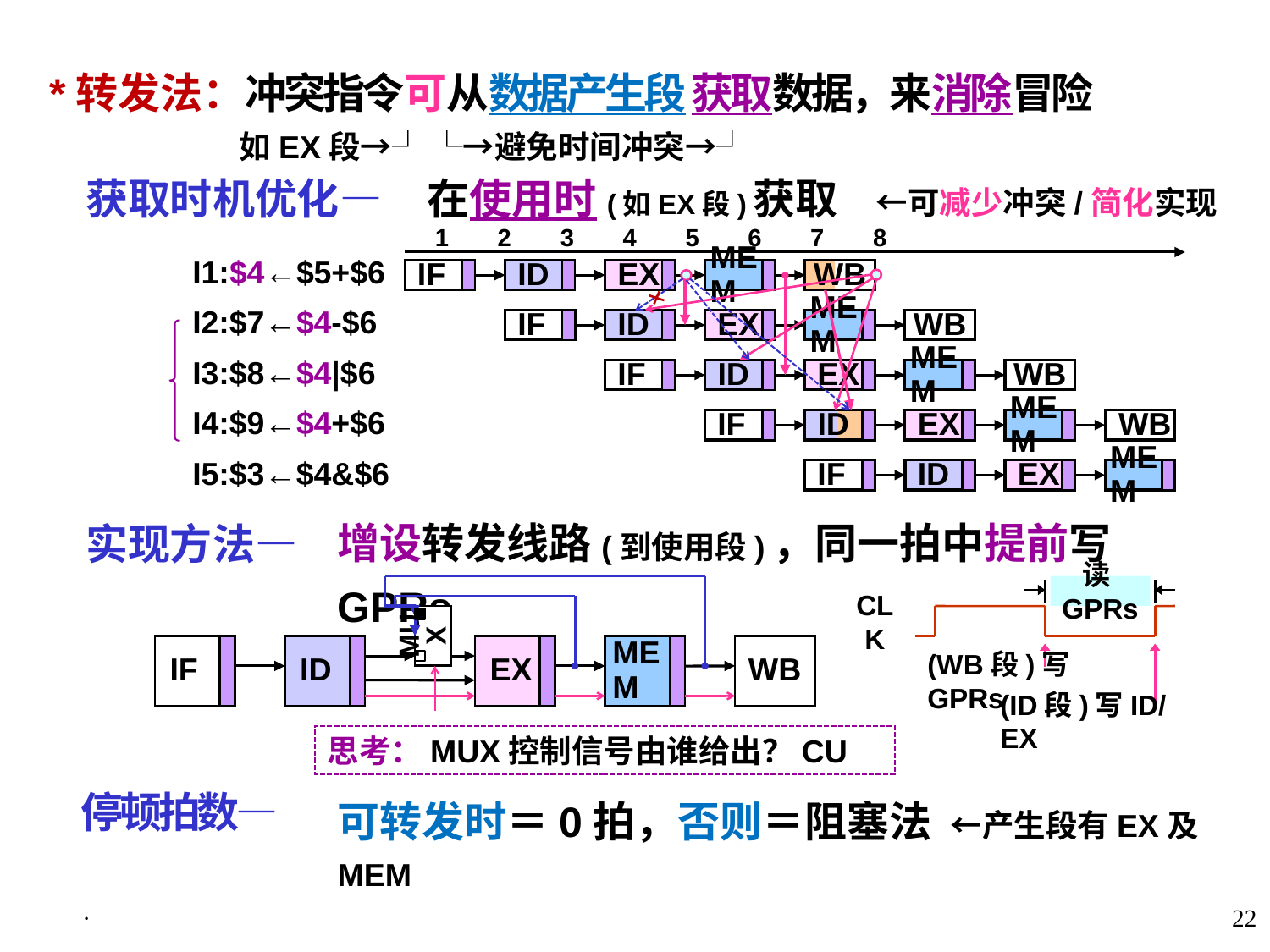

*转发法：冲突指令可从数据产生段 获取数据，来消除冒险
                           如EX段→┘ └→避免时间冲突→┘
    获取时机优化—

    实现方法—

     停顿拍数—
在使用时(如EX段)获取    ←可减少冲突/简化实现
1       2       3       4       5       6       7       8
I1:$4←$5+$6
I2:$7←$4-$6
I3:$8←$4|$6
I4:$9←$4+$6
I5:$3←$4&$6
IF

EX

MEM

WB
ID

IF

EX

MEM

WB
ID

IF

EX

MEM

WB
ID
IF

EX

MEM

WB
ID
IF

EX

MEM

ID

增设转发线路(到使用段)，同一拍中提前写GPRs
MUX

读GPRs
CLK
(WB段)写GPRs
(ID段)写ID/EX
IF

ID

EX

MEM

WB
思考：MUX控制信号由谁给出？CU
可转发时＝0拍，否则＝阻塞法  ←产生段有EX及MEM
·
22